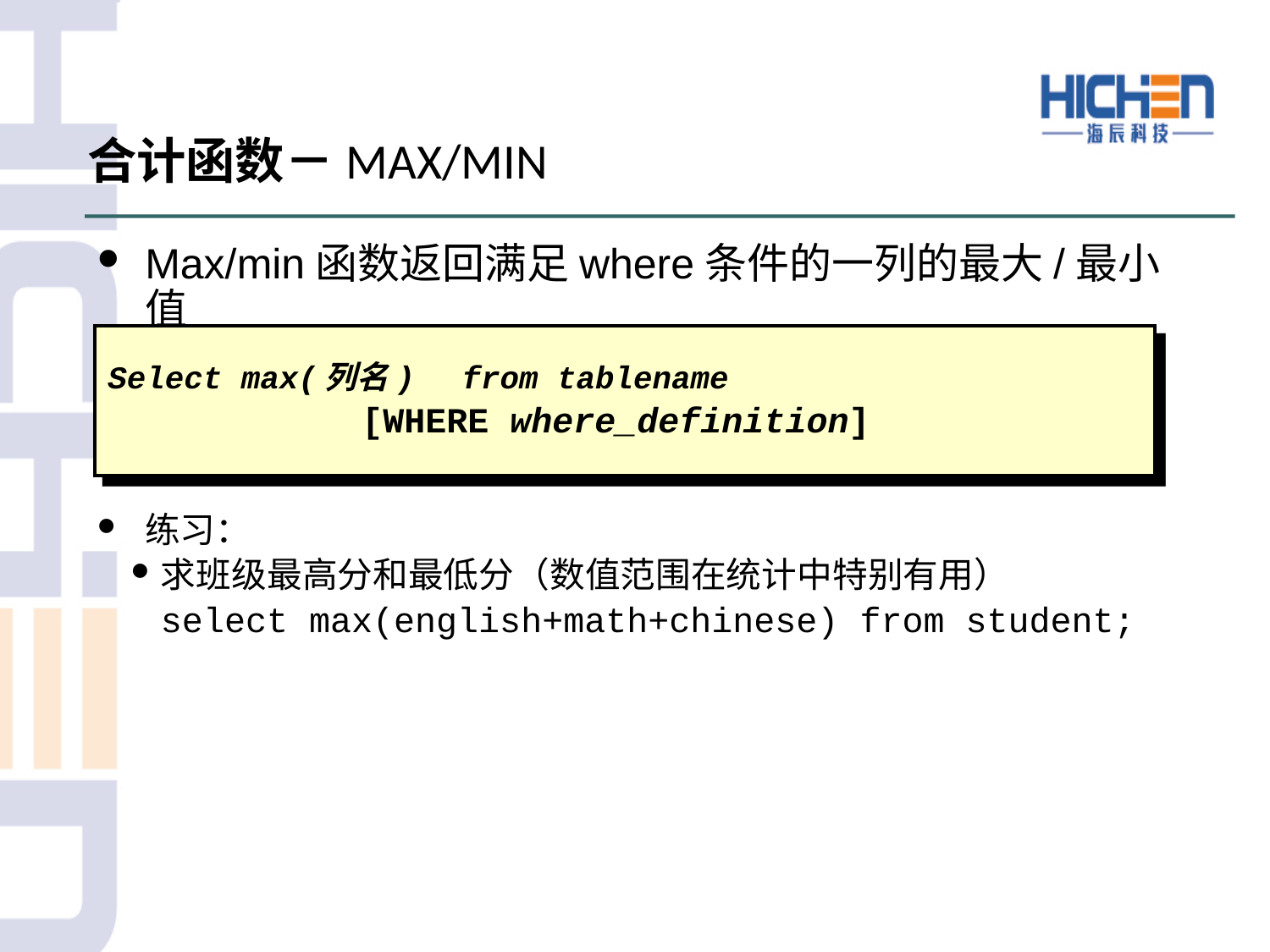

合计函数－MAX/MIN

Max/min函数返回满足where条件的一列的最大/最小值
Select max(列名)　from tablename
		[WHERE where_definition]
练习：
求班级最高分和最低分（数值范围在统计中特别有用）
select max(english+math+chinese) from student;